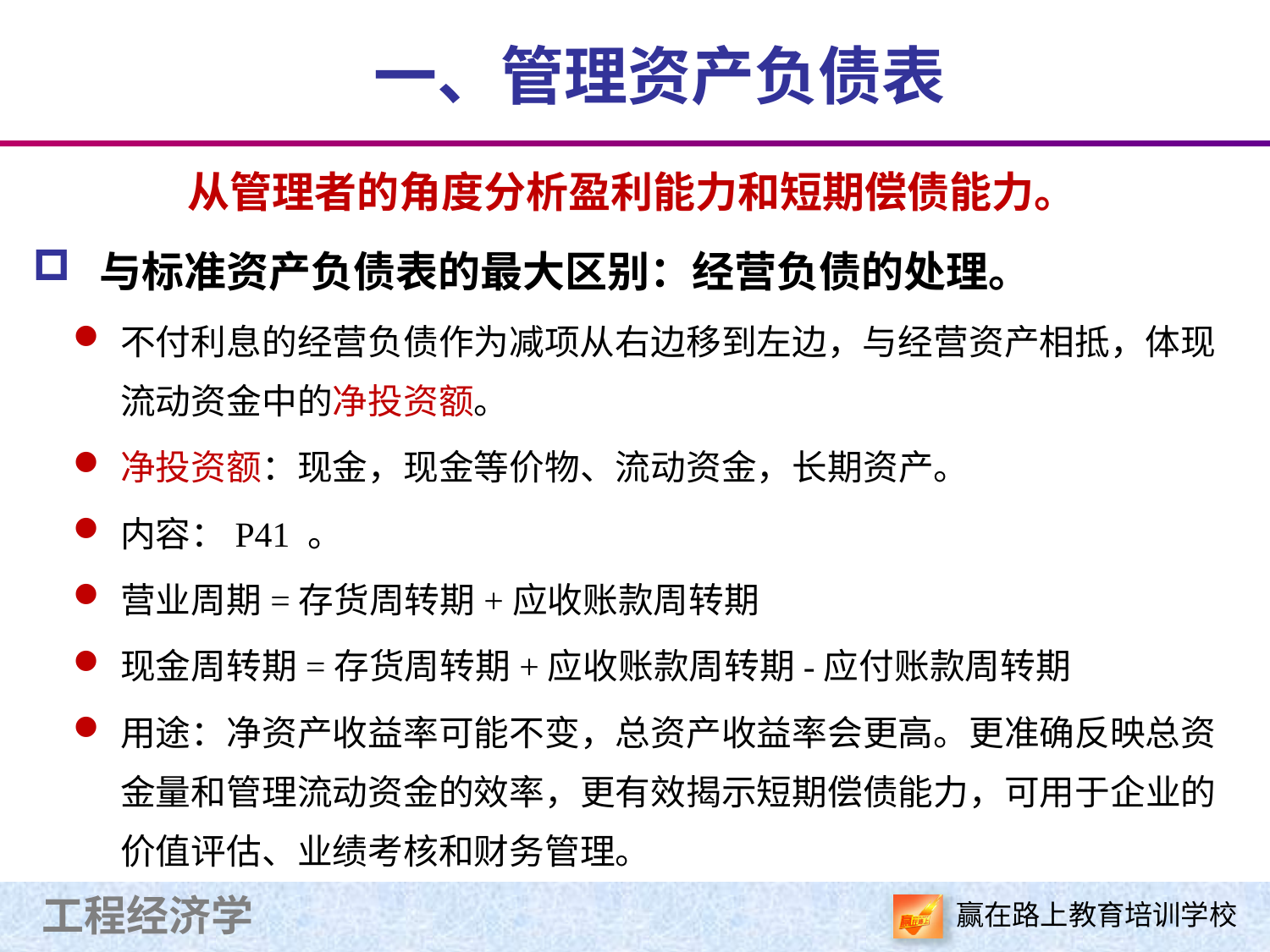

一、管理资产负债表
从管理者的角度分析盈利能力和短期偿债能力。
 与标准资产负债表的最大区别：经营负债的处理。
不付利息的经营负债作为减项从右边移到左边，与经营资产相抵，体现流动资金中的净投资额。
净投资额：现金，现金等价物、流动资金，长期资产。
内容：P41 。
营业周期=存货周转期+应收账款周转期
现金周转期=存货周转期+应收账款周转期-应付账款周转期
用途：净资产收益率可能不变，总资产收益率会更高。更准确反映总资金量和管理流动资金的效率，更有效揭示短期偿债能力，可用于企业的价值评估、业绩考核和财务管理。